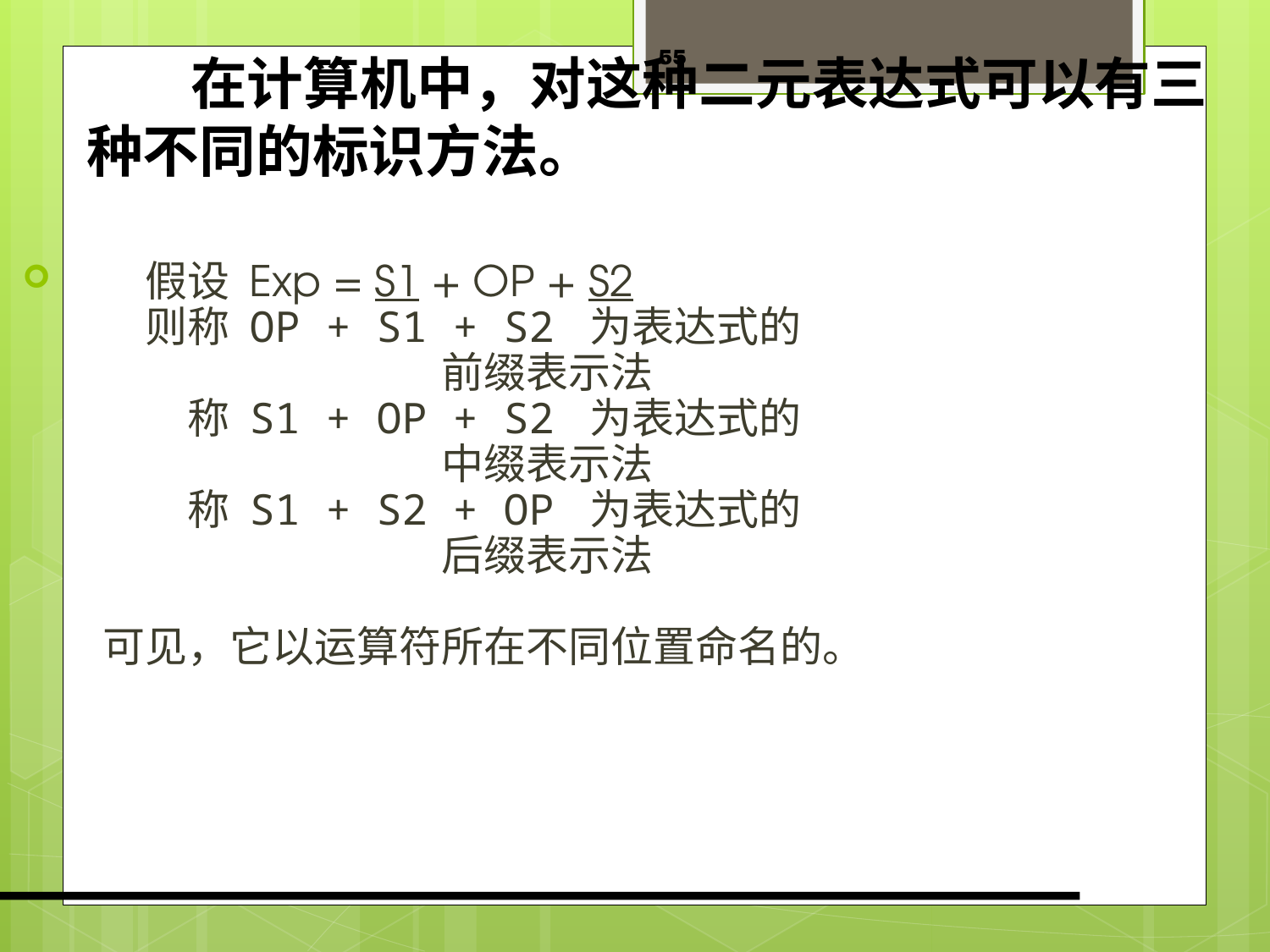

在计算机中，对这种二元表达式可以有三种不同的标识方法。
　　假设 Exp = S1 + OP + S2
　　则称 OP + S1 + S2 为表达式的						前缀表示法
　　　称 S1 + OP + S2 为表达式的						中缀表示法
　　　称 S1 + S2 + OP 为表达式的						后缀表示法
　可见，它以运算符所在不同位置命名的。
55